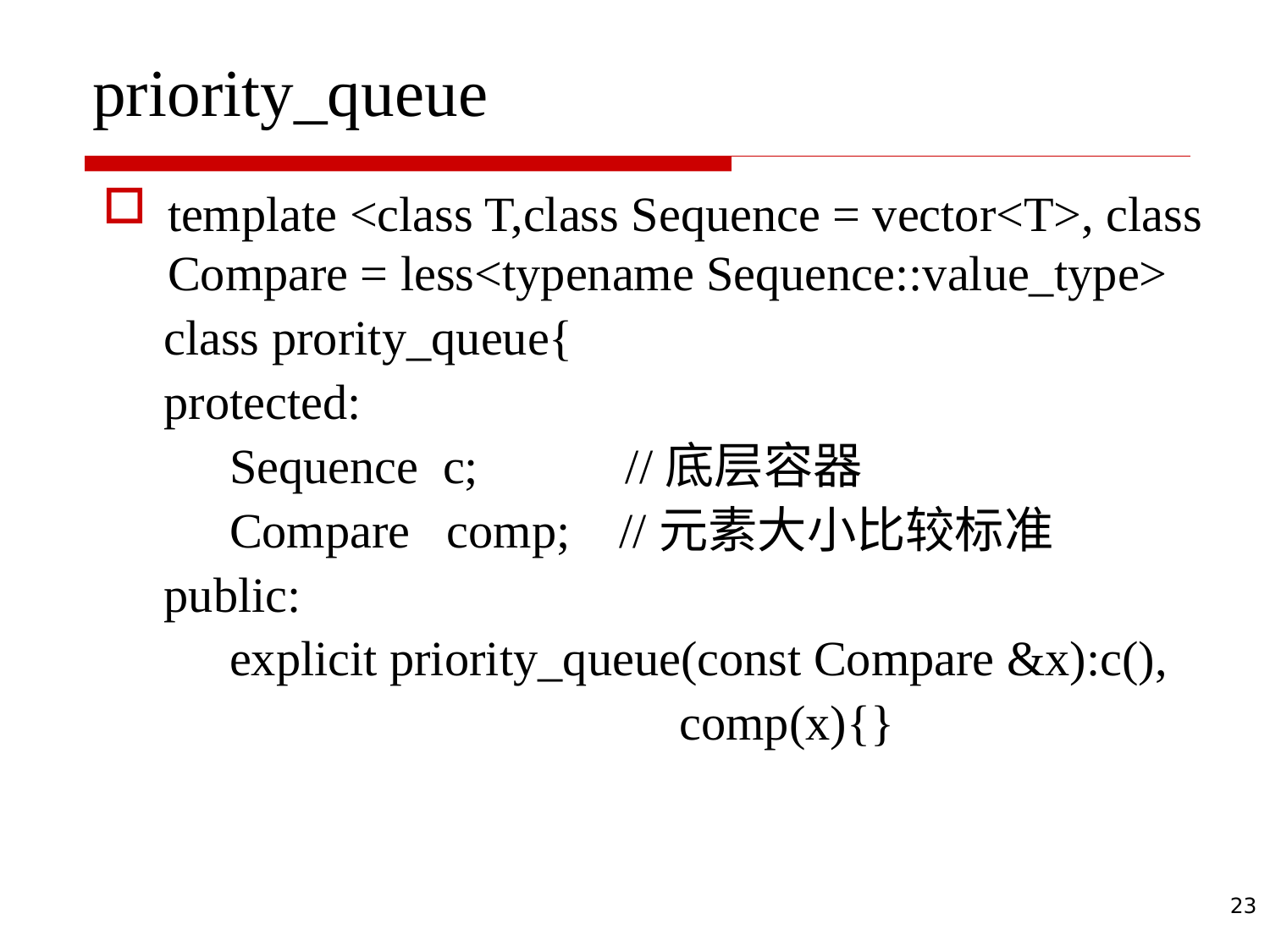

# priority_queue

template <class T,class Sequence = vector<T>, class Compare = less<typename Sequence::value_type>
     class prority_queue{
     protected:
	Sequence  c;            //底层容器
	Compare   comp;    //元素大小比较标准
     public:
	explicit priority_queue(const Compare &x):c(),
                                               comp(x){}

23